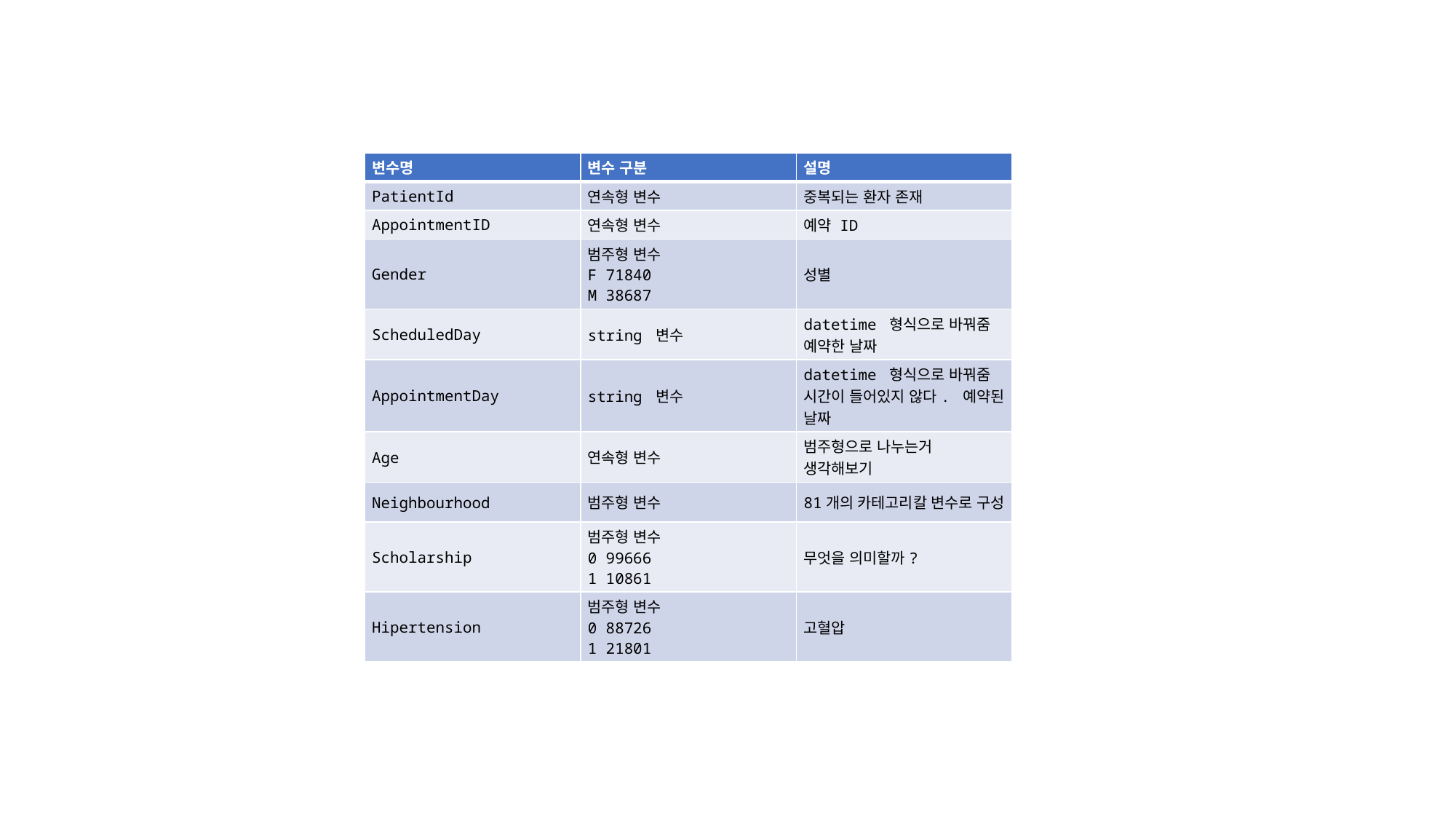

| 변수명 | 변수 구분 | 설명 |
| --- | --- | --- |
| PatientId | 연속형 변수 | 중복되는 환자 존재 |
| AppointmentID | 연속형 변수 | 예약 ID |
| Gender | 범주형 변수 F 71840 M 38687 | 성별 |
| ScheduledDay | string 변수 | datetime 형식으로 바꿔줌 예약한 날짜 |
| AppointmentDay | string 변수 | datetime 형식으로 바꿔줌 시간이 들어있지 않다. 예약된 날짜 |
| Age | 연속형 변수 | 범주형으로 나누는거 생각해보기 |
| Neighbourhood | 범주형 변수 | 81개의 카테고리칼 변수로 구성 |
| Scholarship | 범주형 변수 0 99666 1 10861 | 무엇을 의미할까? |
| Hipertension | 범주형 변수 0 88726 1 21801 | 고혈압 |